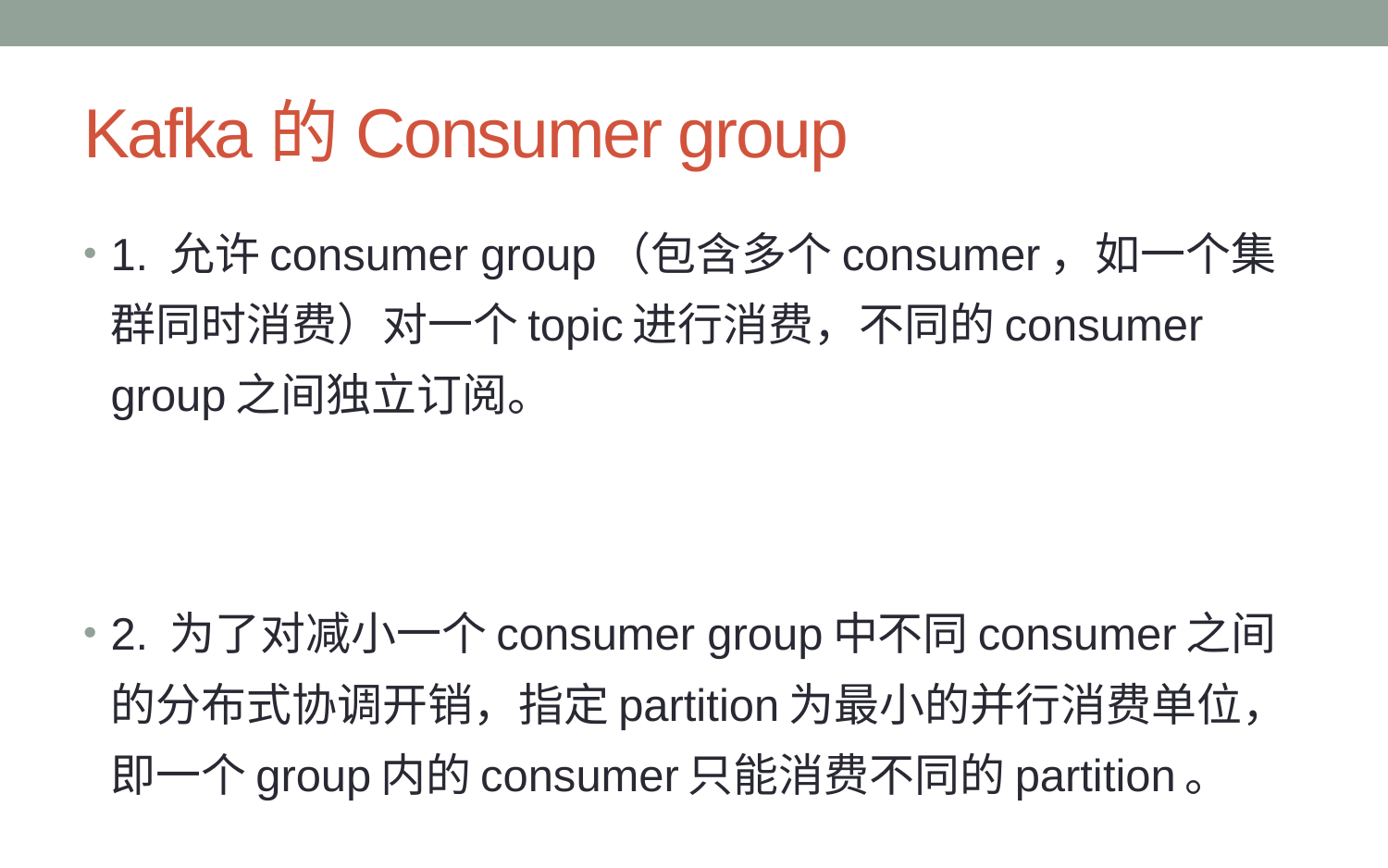

# Kafka的Consumer group
1. 允许consumer group（包含多个consumer，如一个集群同时消费）对一个topic进行消费，不同的consumer group之间独立订阅。

2. 为了对减小一个consumer group中不同consumer之间的分布式协调开销，指定partition为最小的并行消费单位，即一个group内的consumer只能消费不同的partition。